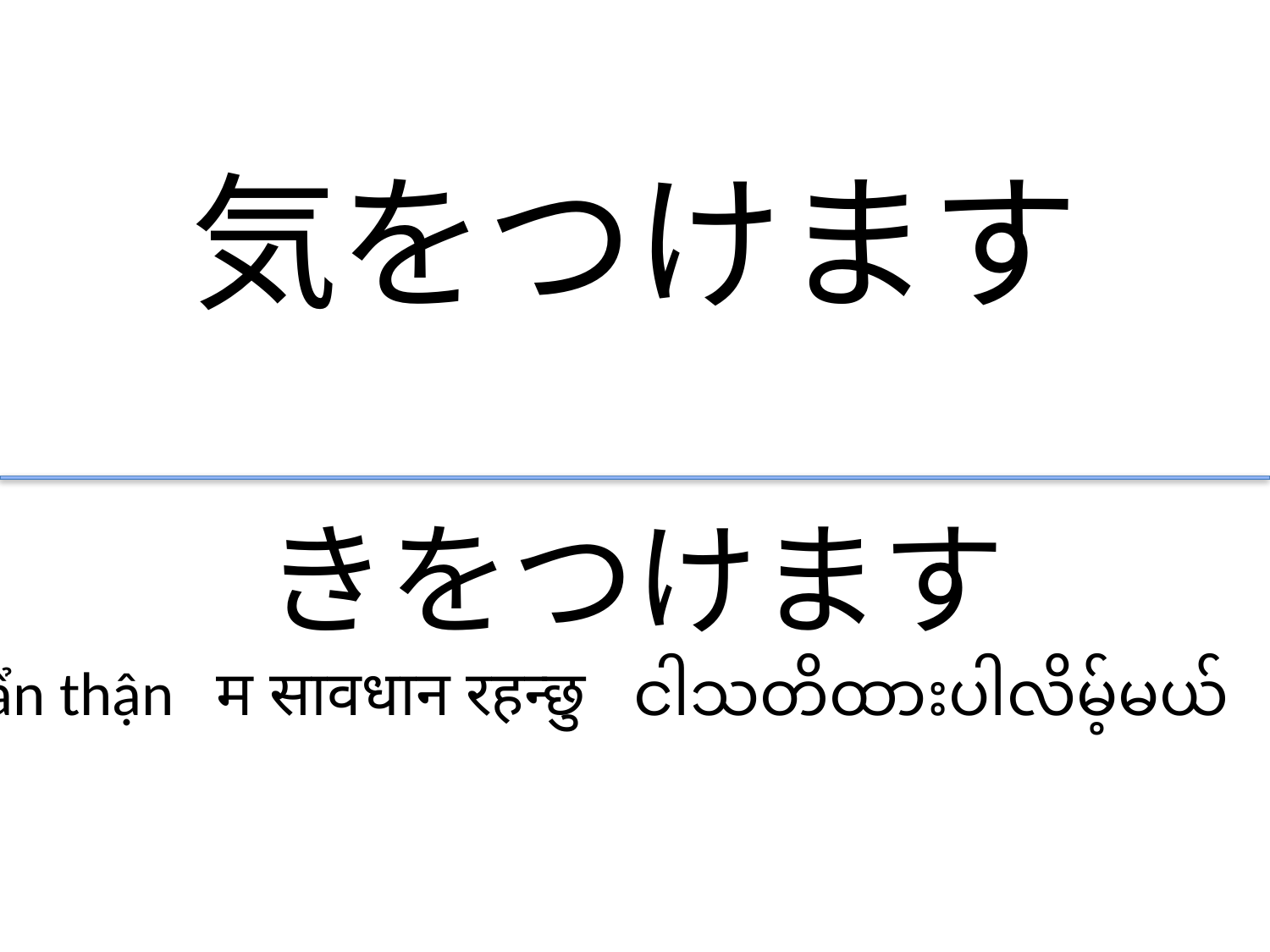

気をつけます

きをつけます
I'll be careful   Tôi sẽ cẩn thận   म सावधान रहन्छु   ငါသတိထားပါလိမ့်မယ်   我要小心   我要小心